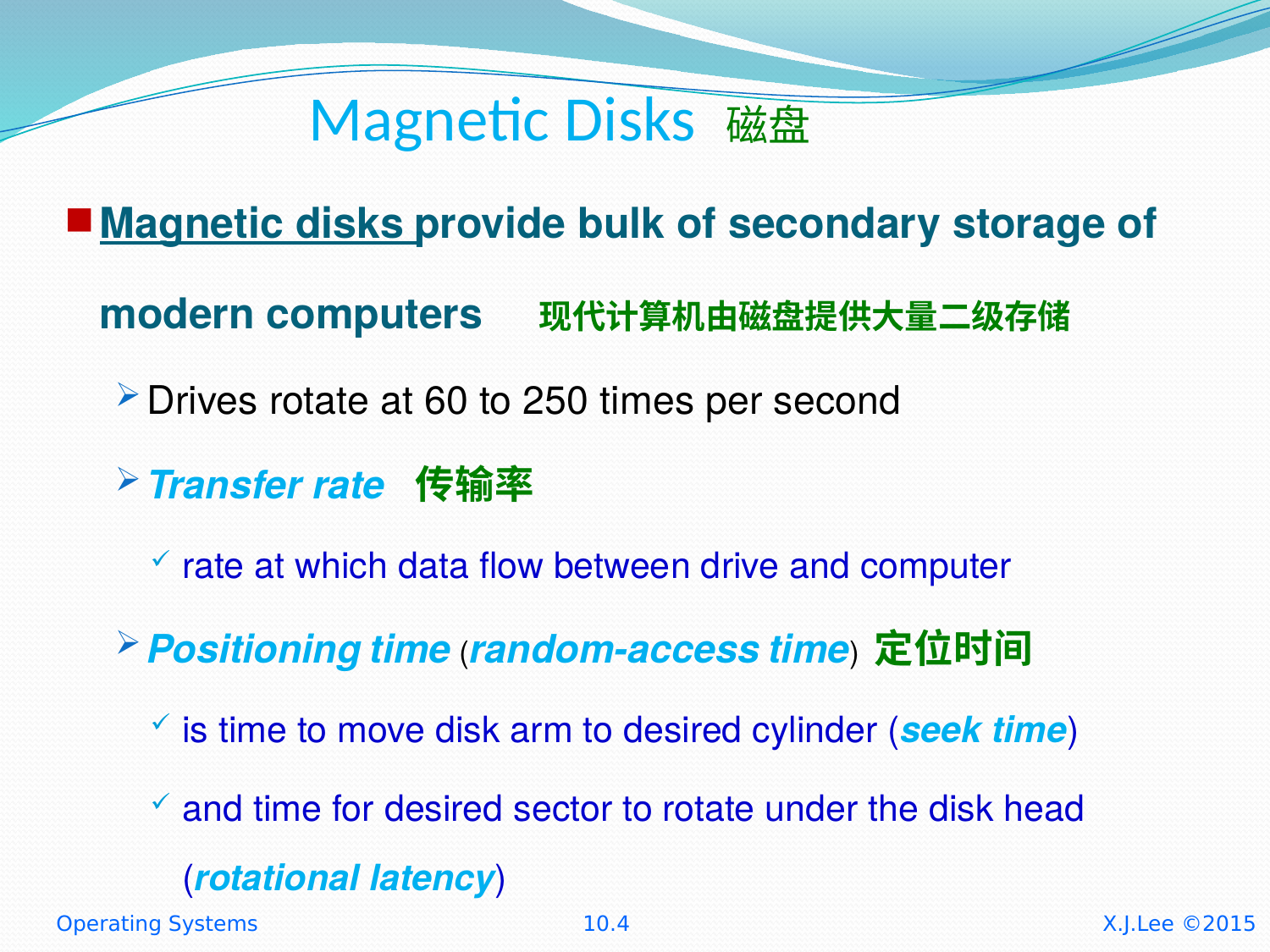

# Magnetic Disks 磁盘
Magnetic disks provide bulk of secondary storage of modern computers    现代计算机由磁盘提供大量二级存储
Drives rotate at 60 to 250 times per second
Transfer rate  传输率
rate at which data flow between drive and computer
Positioning time (random-access time) 定位时间
is time to move disk arm to desired cylinder (seek time)
and time for desired sector to rotate under the disk head (rotational latency)
Operating Systems
10.4
X.J.Lee ©2015